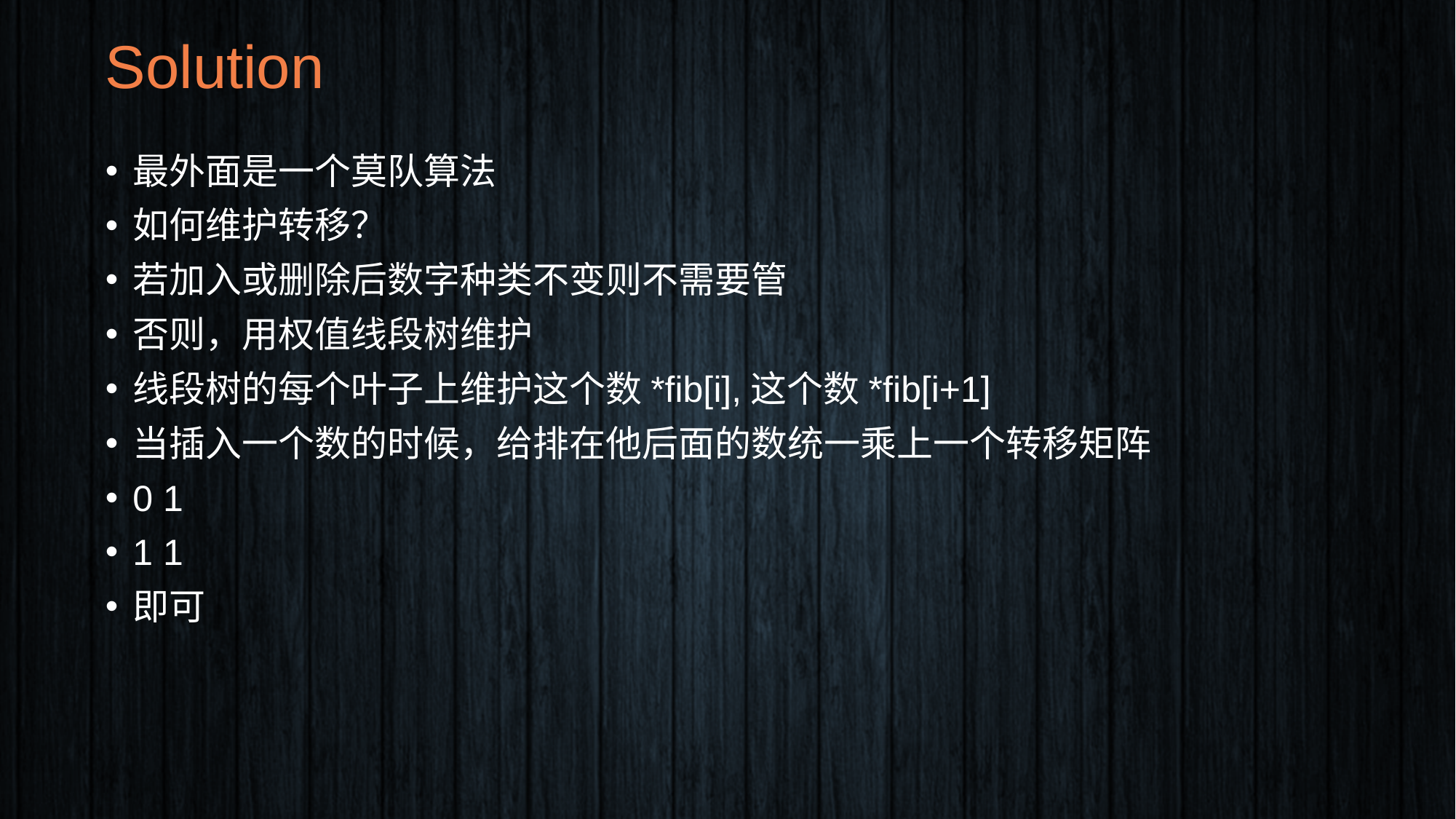

# Solution
最外面是一个莫队算法
如何维护转移？
若加入或删除后数字种类不变则不需要管
否则，用权值线段树维护
线段树的每个叶子上维护这个数*fib[i],这个数*fib[i+1]
当插入一个数的时候，给排在他后面的数统一乘上一个转移矩阵
0 1
1 1
即可